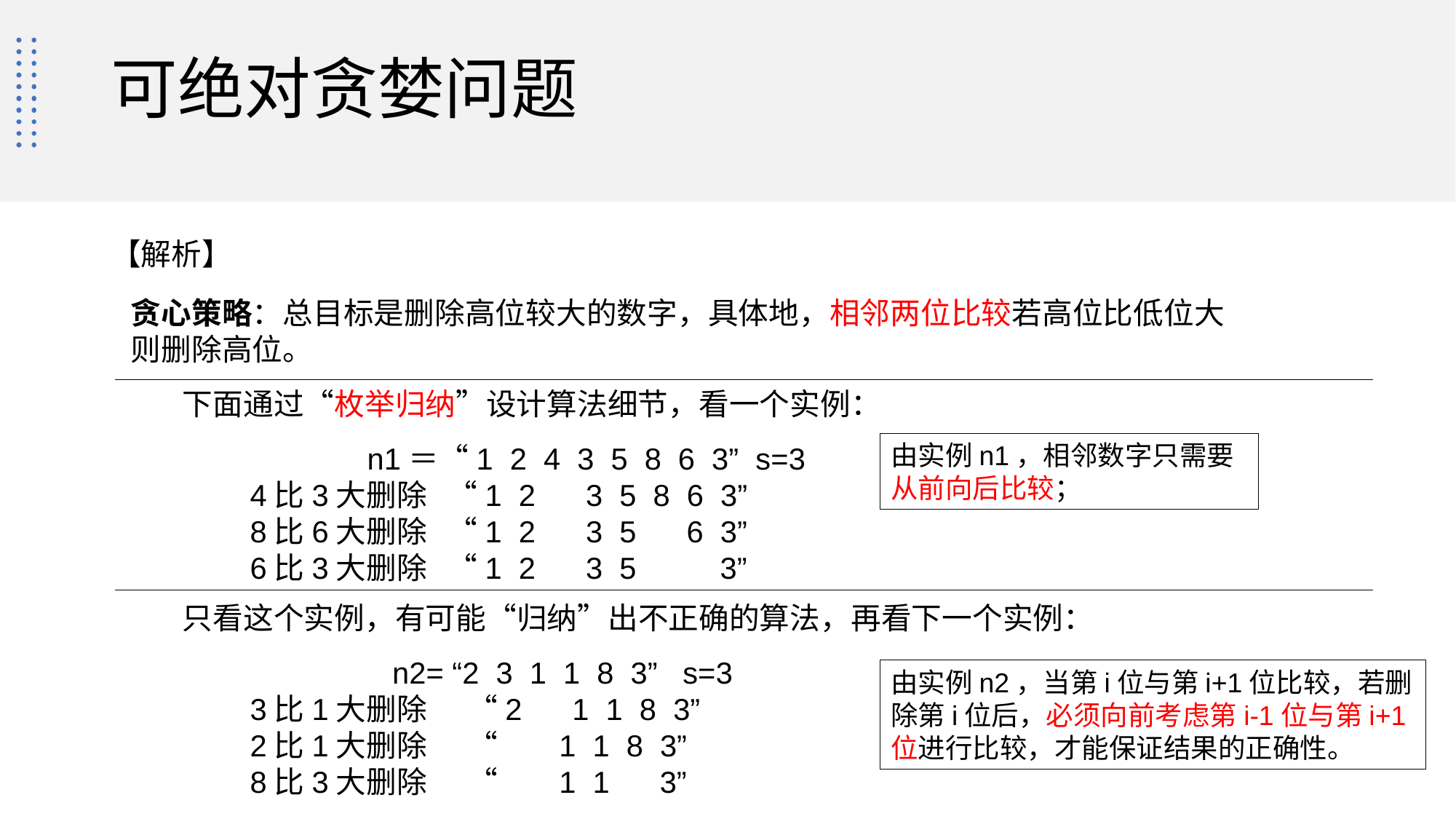

# 可绝对贪婪问题
【解析】
贪心策略：总目标是删除高位较大的数字，具体地，相邻两位比较若高位比低位大则删除高位。
下面通过“枚举归纳”设计算法细节，看一个实例：
由实例n1，相邻数字只需要从前向后比较；
              n1＝“1  2  4  3  5  8  6  3”  s=3
4比3大删除   “1  2      3  5  8  6  3”
8比6大删除   “1  2      3  5      6  3”
6比3大删除   “1  2      3  5          3”
只看这个实例，有可能“归纳”出不正确的算法，再看下一个实例：
                 n2= “2  3  1  1  8  3”   s=3
3比1大删除      “2      1  1  8  3”
2比1大删除      “        1  1  8  3”
8比3大删除      “        1  1      3”
由实例n2，当第i位与第i+1位比较，若删除第i位后，必须向前考虑第i-1位与第i+1位进行比较，才能保证结果的正确性。